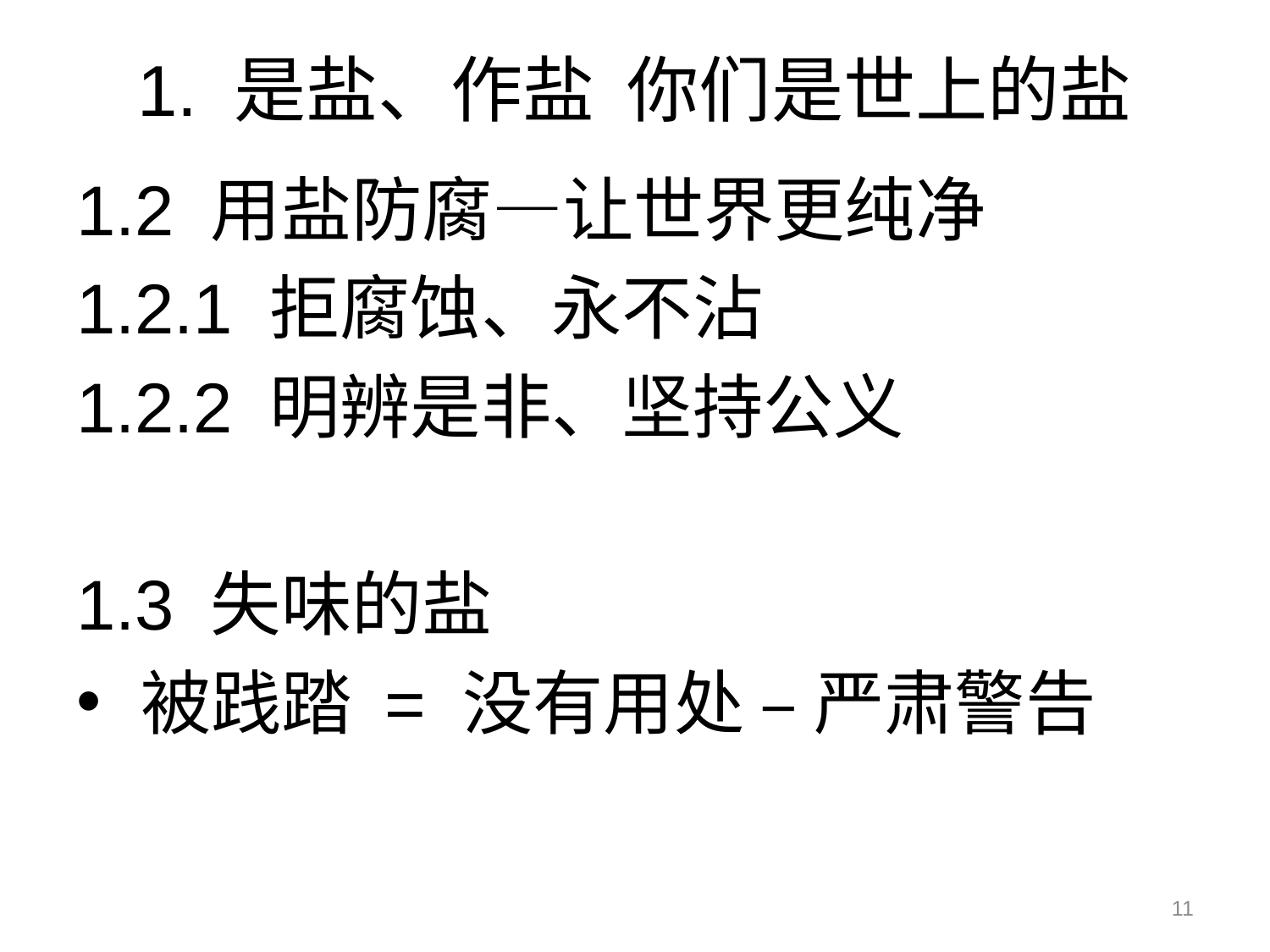

# 1. 是盐、作盐  你们是世上的盐
1.2 用盐防腐—让世界更纯净
1.2.1 拒腐蚀、永不沾
1.2.2 明辨是非、坚持公义

1.3 失味的盐
被践踏 = 没有用处 – 严肃警告
11